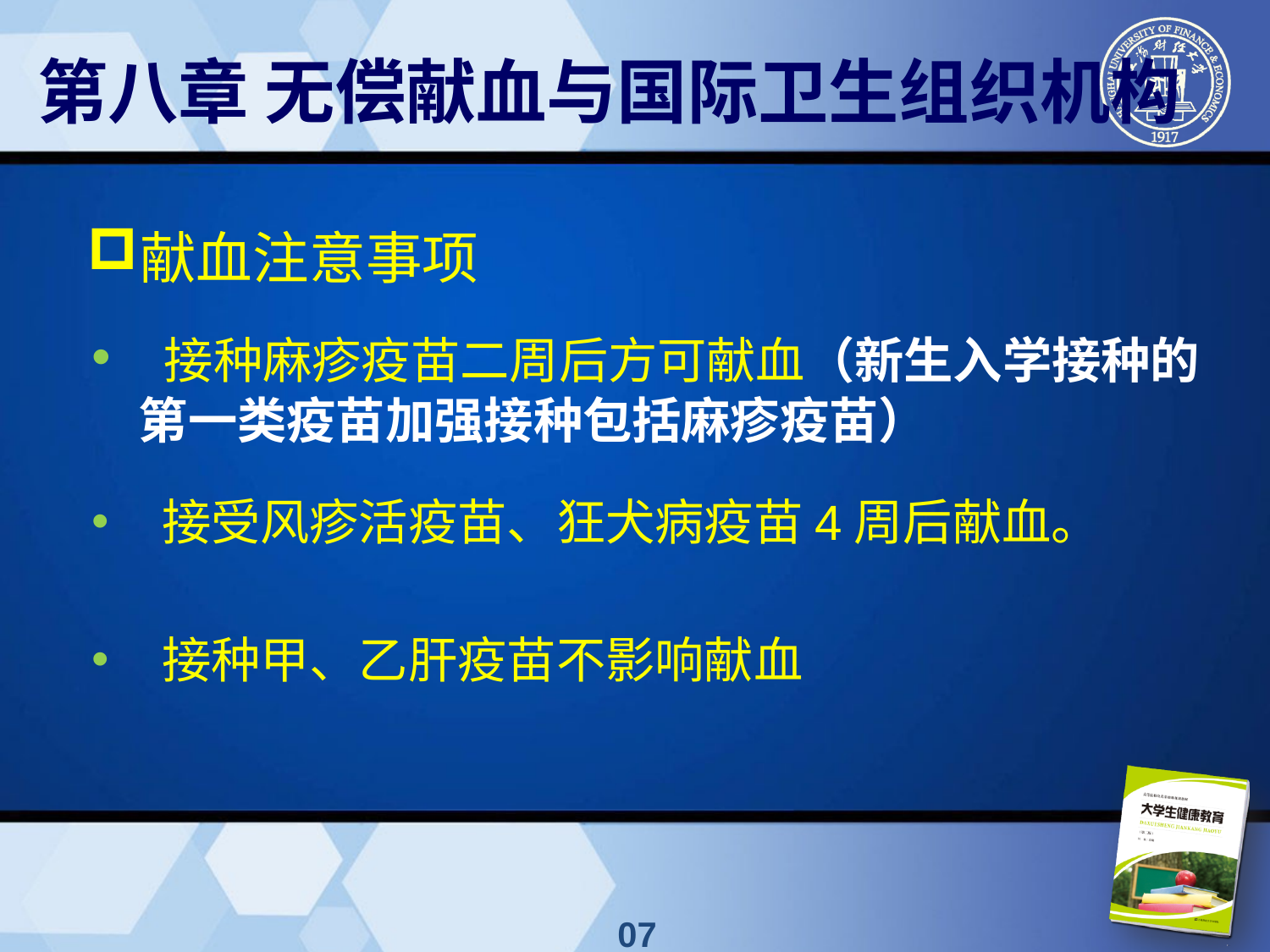

第八章 无偿献血与国际卫生组织机构
献血注意事项
 接种麻疹疫苗二周后方可献血（新生入学接种的第一类疫苗加强接种包括麻疹疫苗）
 接受风疹活疫苗、狂犬病疫苗4周后献血。

 接种甲、乙肝疫苗不影响献血
07